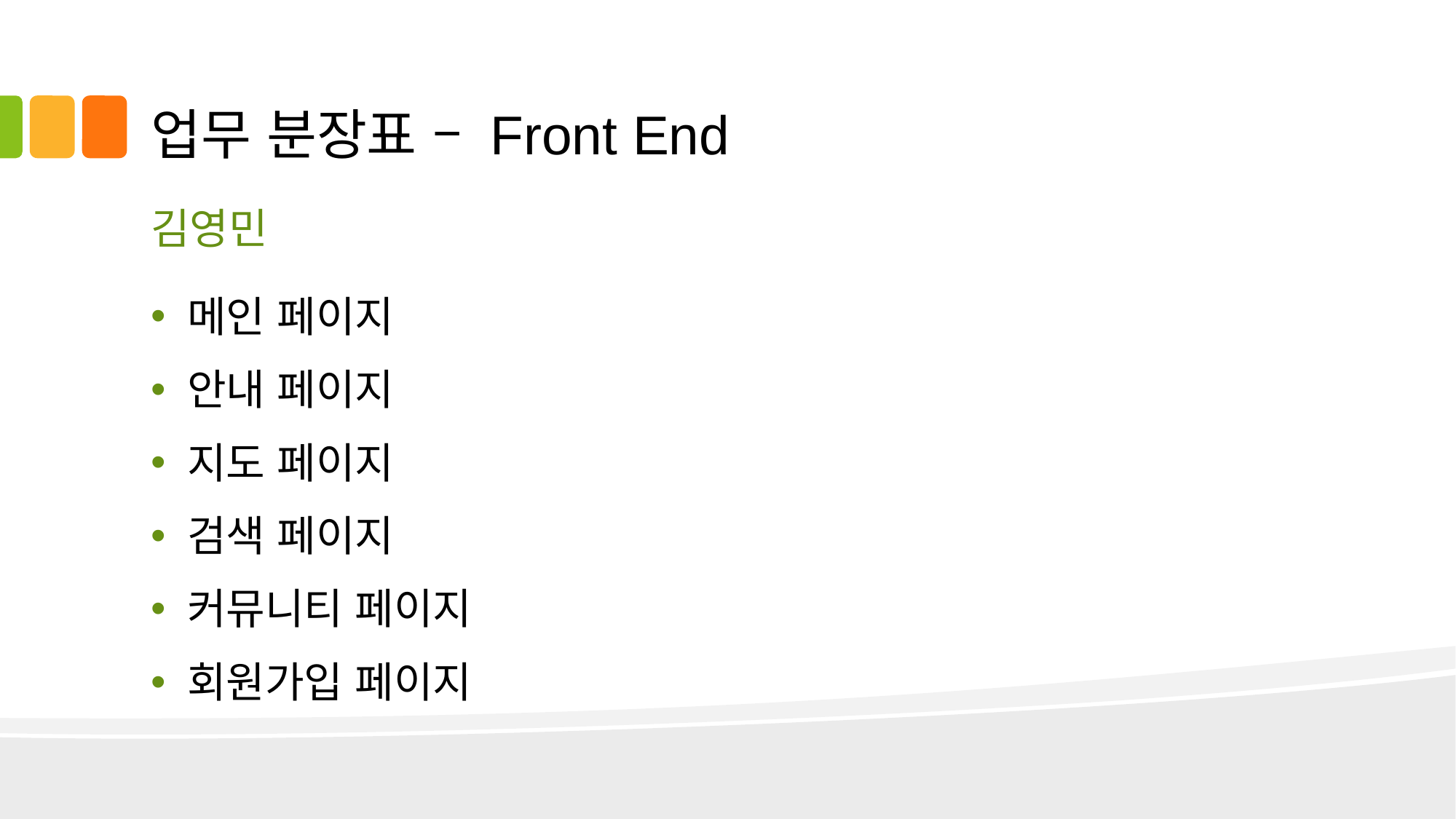

# 업무 분장표 – Front End
김영민
메인 페이지
안내 페이지
지도 페이지
검색 페이지
커뮤니티 페이지
회원가입 페이지